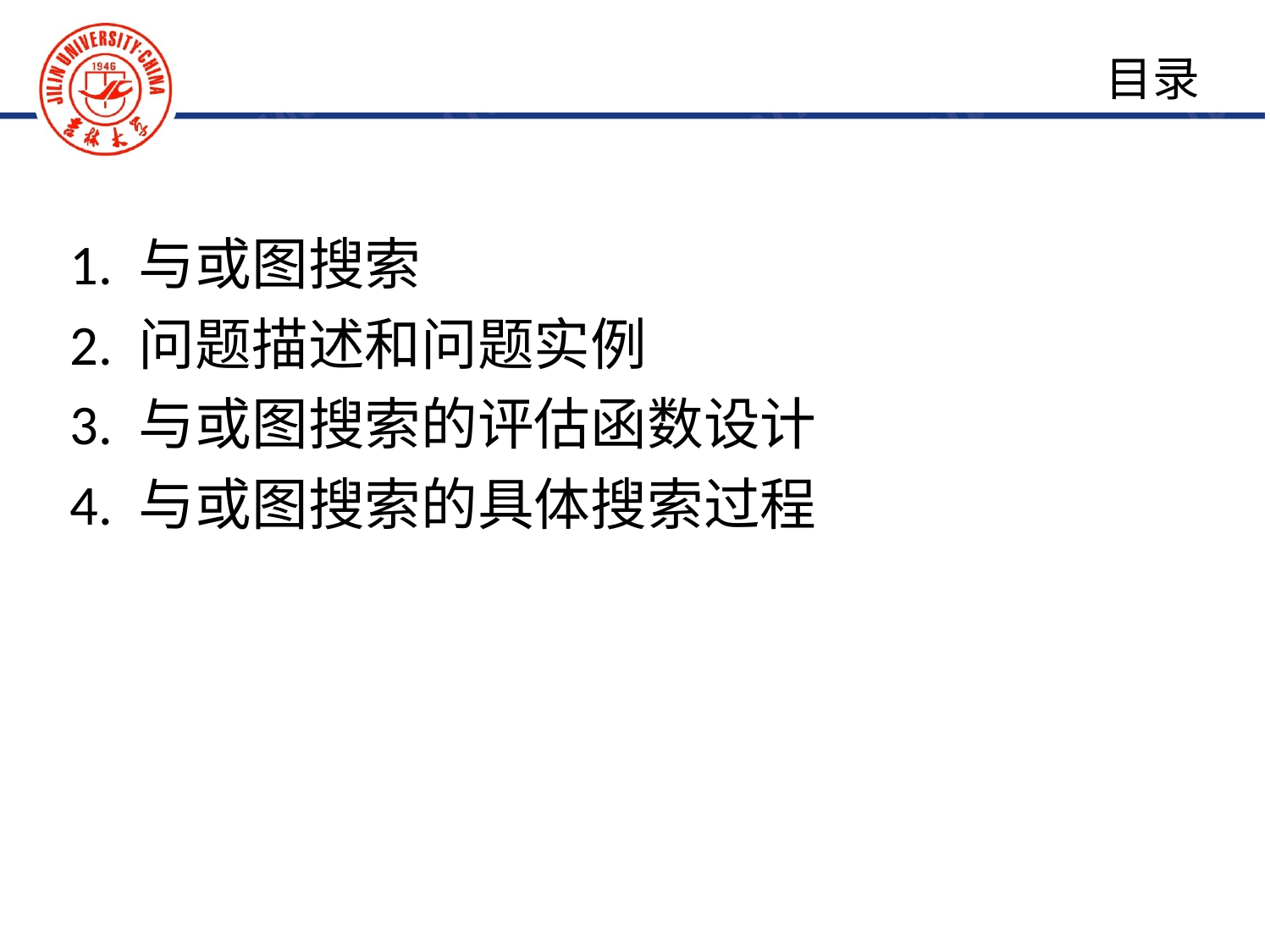

1. 与或图搜索
2. 问题描述和问题实例
3. 与或图搜索的评估函数设计
4. 与或图搜索的具体搜索过程
目录
2